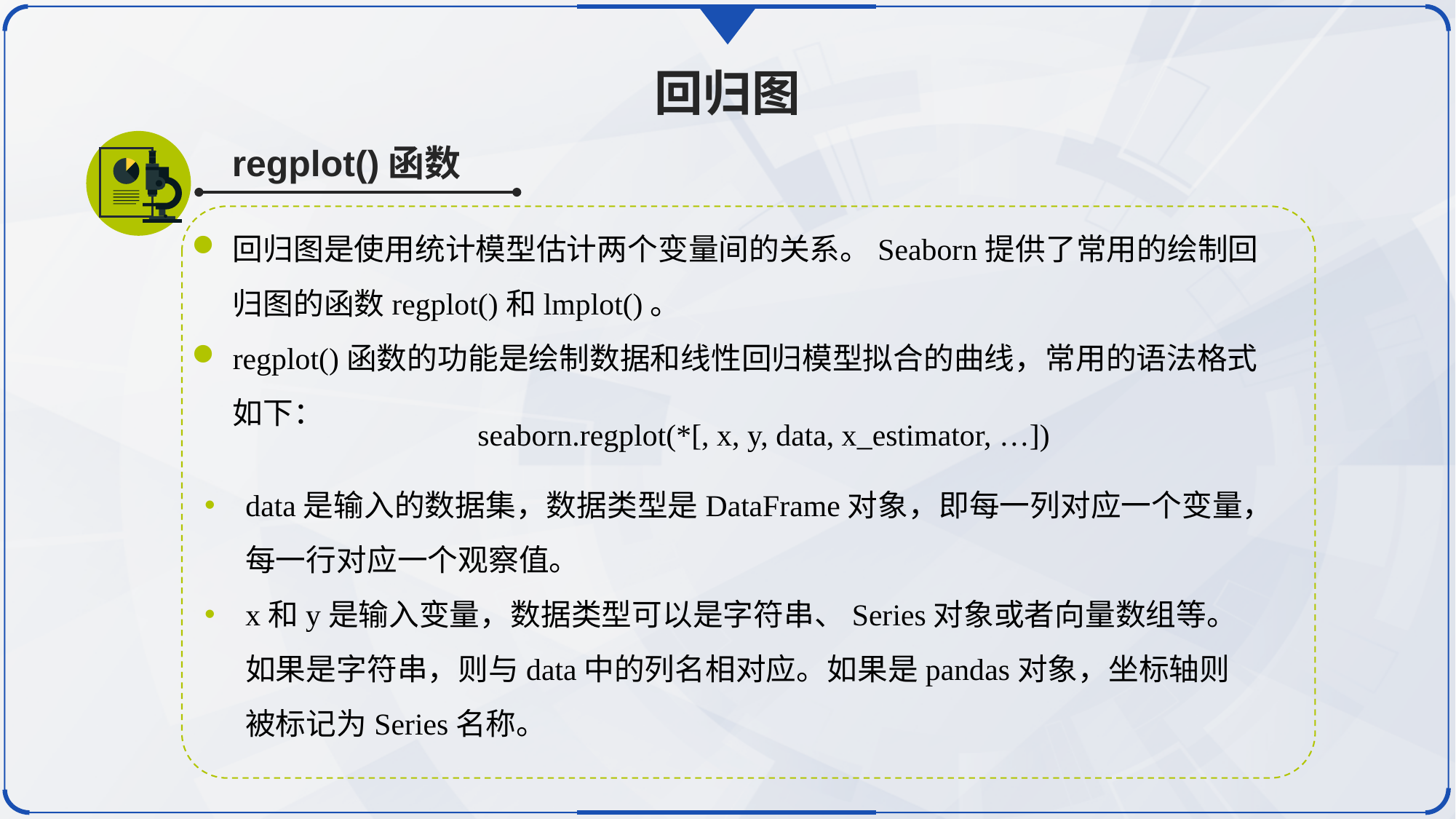

回归图

regplot()函数

回归图是使用统计模型估计两个变量间的关系。Seaborn提供了常用的绘制回归图的函数regplot()和lmplot()。
regplot()函数的功能是绘制数据和线性回归模型拟合的曲线，常用的语法格式如下：
seaborn.regplot(*[, x, y, data, x_estimator, …])
data是输入的数据集，数据类型是DataFrame对象，即每一列对应一个变量，每一行对应一个观察值。
x和y是输入变量，数据类型可以是字符串、Series对象或者向量数组等。如果是字符串，则与data中的列名相对应。如果是pandas对象，坐标轴则被标记为Series名称。